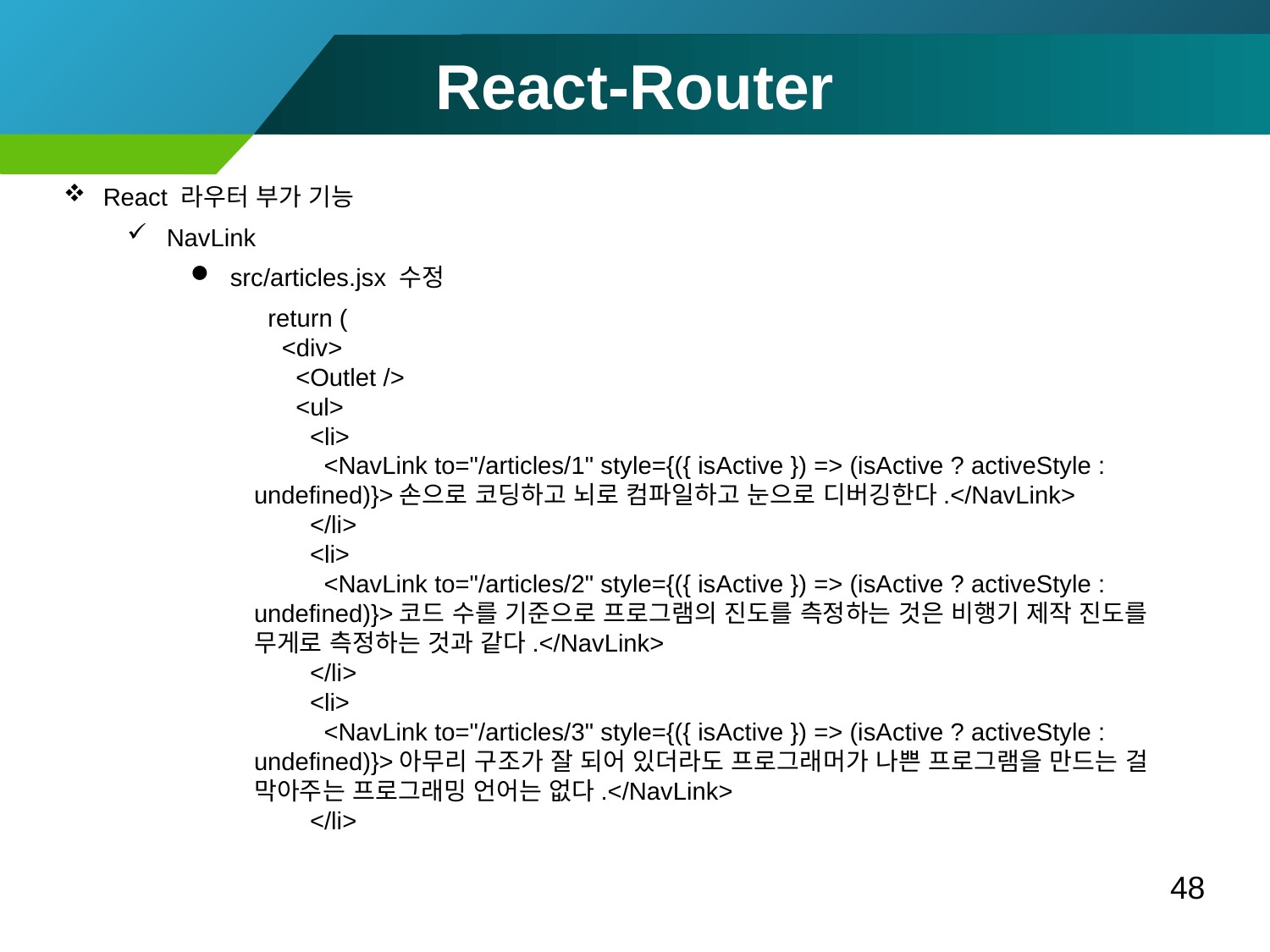

React-Router
React 라우터 부가 기능
NavLink
src/articles.jsx 수정
  return (
    <div>
      <Outlet />
      <ul>
        <li>
          <NavLink to="/articles/1" style={({ isActive }) => (isActive ? activeStyle : undefined)}>손으로 코딩하고 뇌로 컴파일하고 눈으로 디버깅한다.</NavLink>
        </li>
        <li>
          <NavLink to="/articles/2" style={({ isActive }) => (isActive ? activeStyle : undefined)}>코드 수를 기준으로 프로그램의 진도를 측정하는 것은 비행기 제작 진도를 무게로 측정하는 것과 같다.</NavLink>
        </li>
        <li>
          <NavLink to="/articles/3" style={({ isActive }) => (isActive ? activeStyle : undefined)}>아무리 구조가 잘 되어 있더라도 프로그래머가 나쁜 프로그램을 만드는 걸 막아주는 프로그래밍 언어는 없다.</NavLink>
        </li>
48